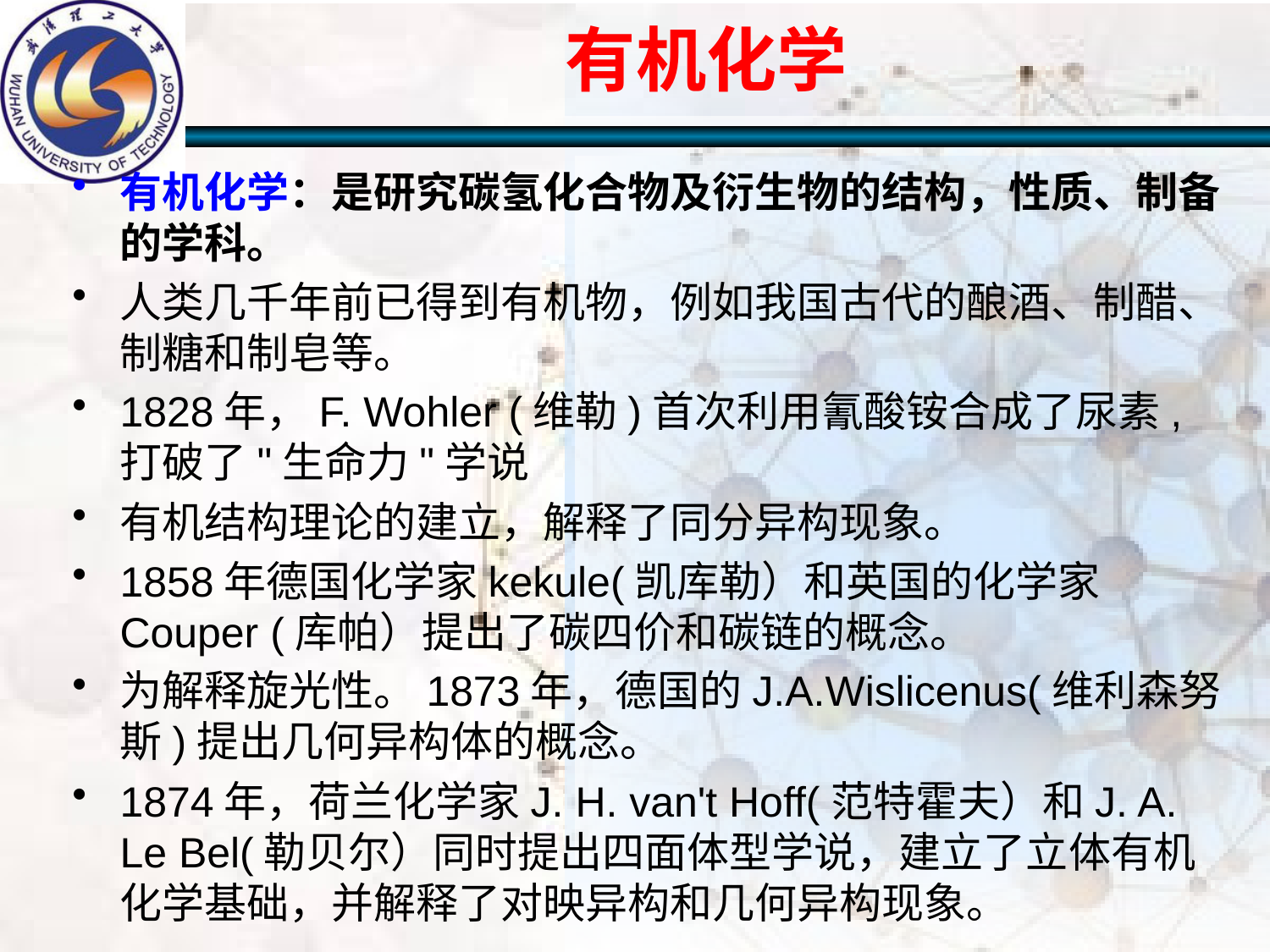

# 有机化学
有机化学：是研究碳氢化合物及衍生物的结构，性质、制备的学科。
人类几千年前已得到有机物，例如我国古代的酿酒、制醋、制糖和制皂等。
1828年，F. Wohler (维勒)首次利用氰酸铵合成了尿素,打破了"生命力"学说
有机结构理论的建立，解释了同分异构现象。
1858年德国化学家kekule(凯库勒）和英国的化学家Couper (库帕）提出了碳四价和碳链的概念。
为解释旋光性。1873年，德国的J.A.Wislicenus(维利森努斯)提出几何异构体的概念。
1874年，荷兰化学家J. H. van't Hoff(范特霍夫）和J. A. Le Bel(勒贝尔）同时提出四面体型学说，建立了立体有机化学基础，并解释了对映异构和几何异构现象。